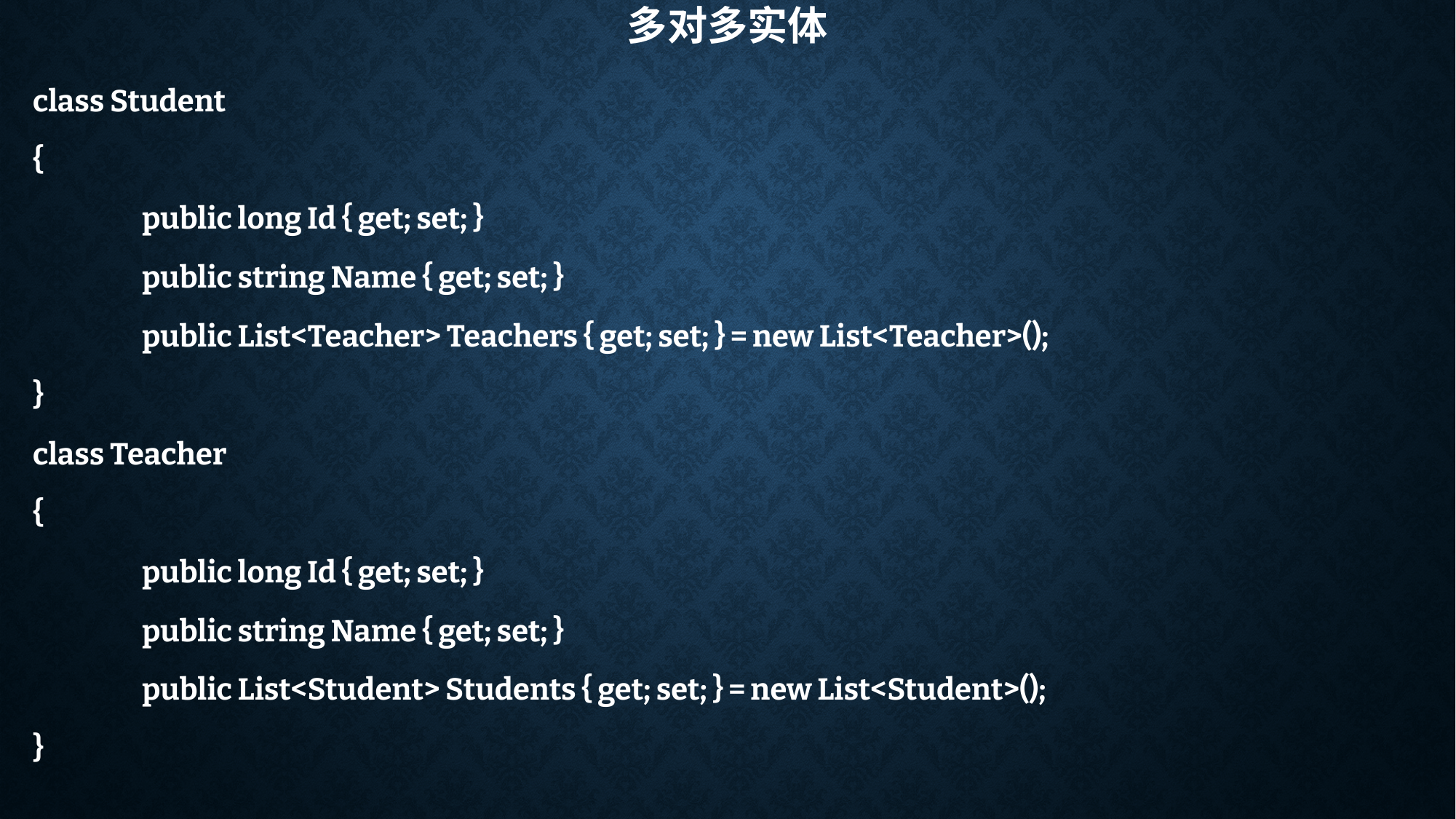

# 多对多实体
class Student
{
	public long Id { get; set; }
	public string Name { get; set; }
	public List<Teacher> Teachers { get; set; } = new List<Teacher>();
}
class Teacher
{
	public long Id { get; set; }
	public string Name { get; set; }
	public List<Student> Students { get; set; } = new List<Student>();
}